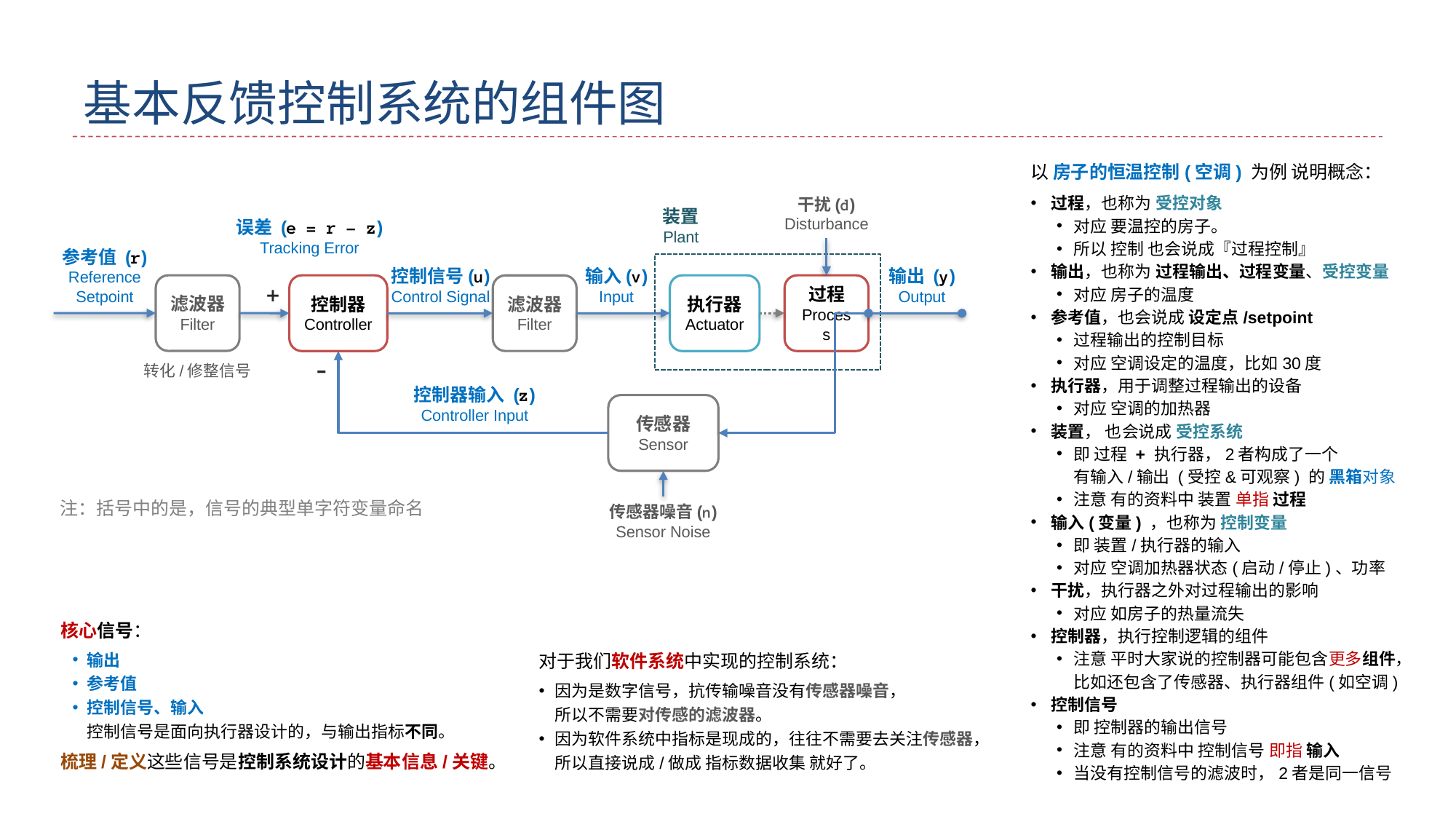

# 基本反馈控制系统的组件图
以 房子的恒温控制(空调) 为例 说明概念：
过程，也称为 受控对象
对应 要温控的房子。
所以 控制 也会说成『过程控制』
输出，也称为 过程输出、过程变量、受控变量
对应 房子的温度
参考值，也会说成 设定点/setpoint
过程输出的控制目标
对应 空调设定的温度，比如30度
执行器，用于调整过程输出的设备
对应 空调的加热器
装置， 也会说成 受控系统
即 过程 + 执行器，2者构成了一个
有输入/输出 (受控&可观察) 的 黑箱对象
注意 有的资料中 装置 单指 过程
输入(变量) ，也称为 控制变量
即 装置/执行器的输入
对应 空调加热器状态(启动/停止)、功率
干扰，执行器之外对过程输出的影响
对应 如房子的热量流失
控制器，执行控制逻辑的组件
注意 平时大家说的控制器可能包含更多组件，
比如还包含了传感器、执行器组件(如空调)
控制信号
即 控制器的输出信号
注意 有的资料中 控制信号 即指 输入
当没有控制信号的滤波时，2者是同一信号
干扰(d)
Disturbance
装置
Plant
误差 (e = r - z)
Tracking Error
参考值 (r)
Reference
Setpoint

控制信号(u)
Control Signal
输入(v)
Input
输出 (y)
Output
滤波器
Filter
控制器
Controller
执行器
Actuator
过程
Process
滤波器
Filter
+
-
转化/修整信号
控制器输入 (z)
Controller Input
传感器
Sensor
注：括号中的是，信号的典型单字符变量命名
传感器噪音(n)
Sensor Noise
核心信号：
输出
参考值
控制信号、输入
控制信号是面向执行器设计的，与输出指标不同。
梳理/定义这些信号是控制系统设计的基本信息/关键。
对于我们软件系统中实现的控制系统：
因为是数字信号，抗传输噪音没有传感器噪音，
所以不需要对传感的滤波器。
因为软件系统中指标是现成的，往往不需要去关注传感器，
所以直接说成/做成 指标数据收集 就好了。